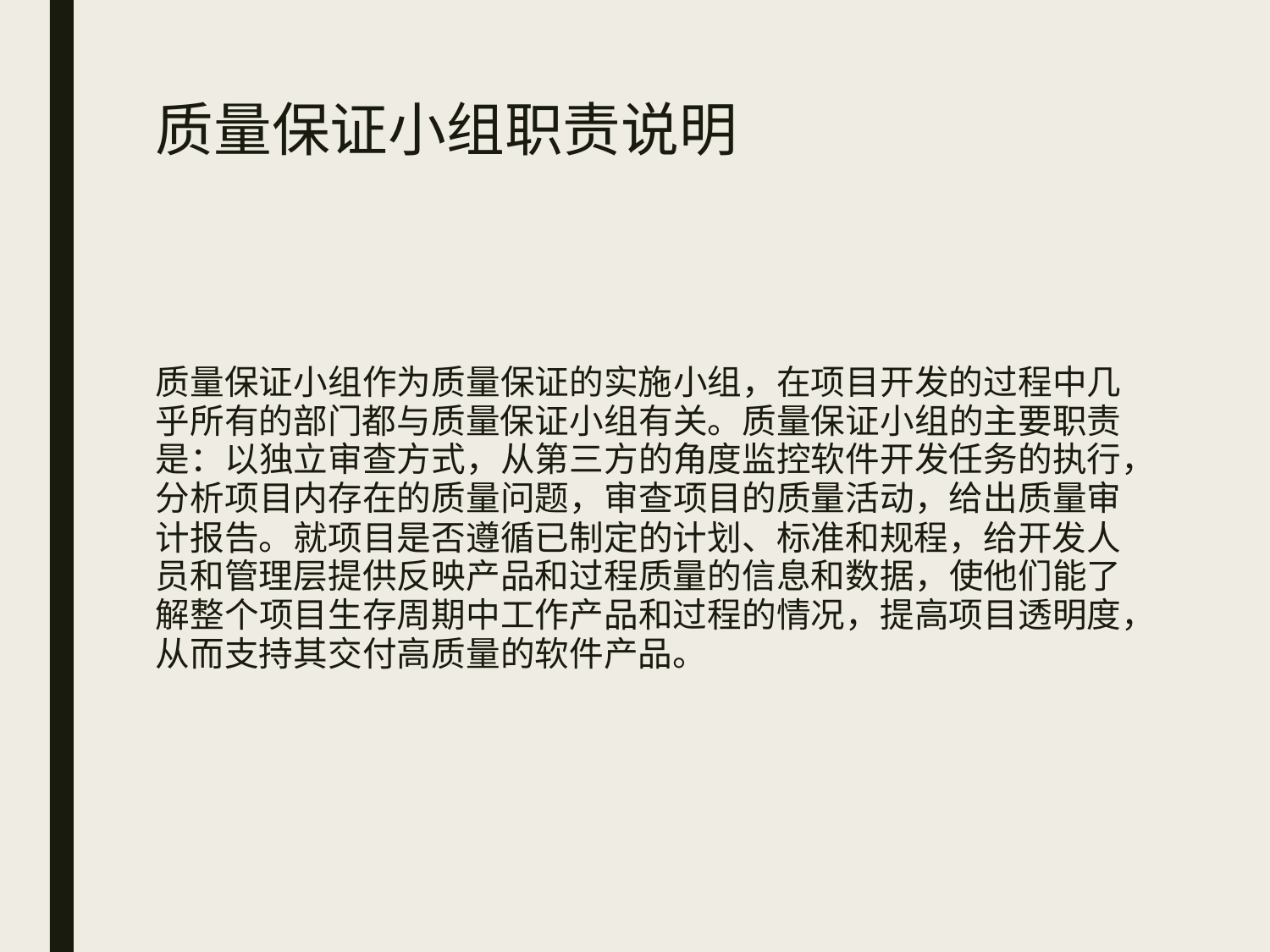

# 质量保证小组职责说明
质量保证小组作为质量保证的实施小组，在项目开发的过程中几乎所有的部门都与质量保证小组有关。质量保证小组的主要职责是：以独立审查方式，从第三方的角度监控软件开发任务的执行，分析项目内存在的质量问题，审查项目的质量活动，给出质量审计报告。就项目是否遵循已制定的计划、标准和规程，给开发人员和管理层提供反映产品和过程质量的信息和数据，使他们能了解整个项目生存周期中工作产品和过程的情况，提高项目透明度，从而支持其交付高质量的软件产品。